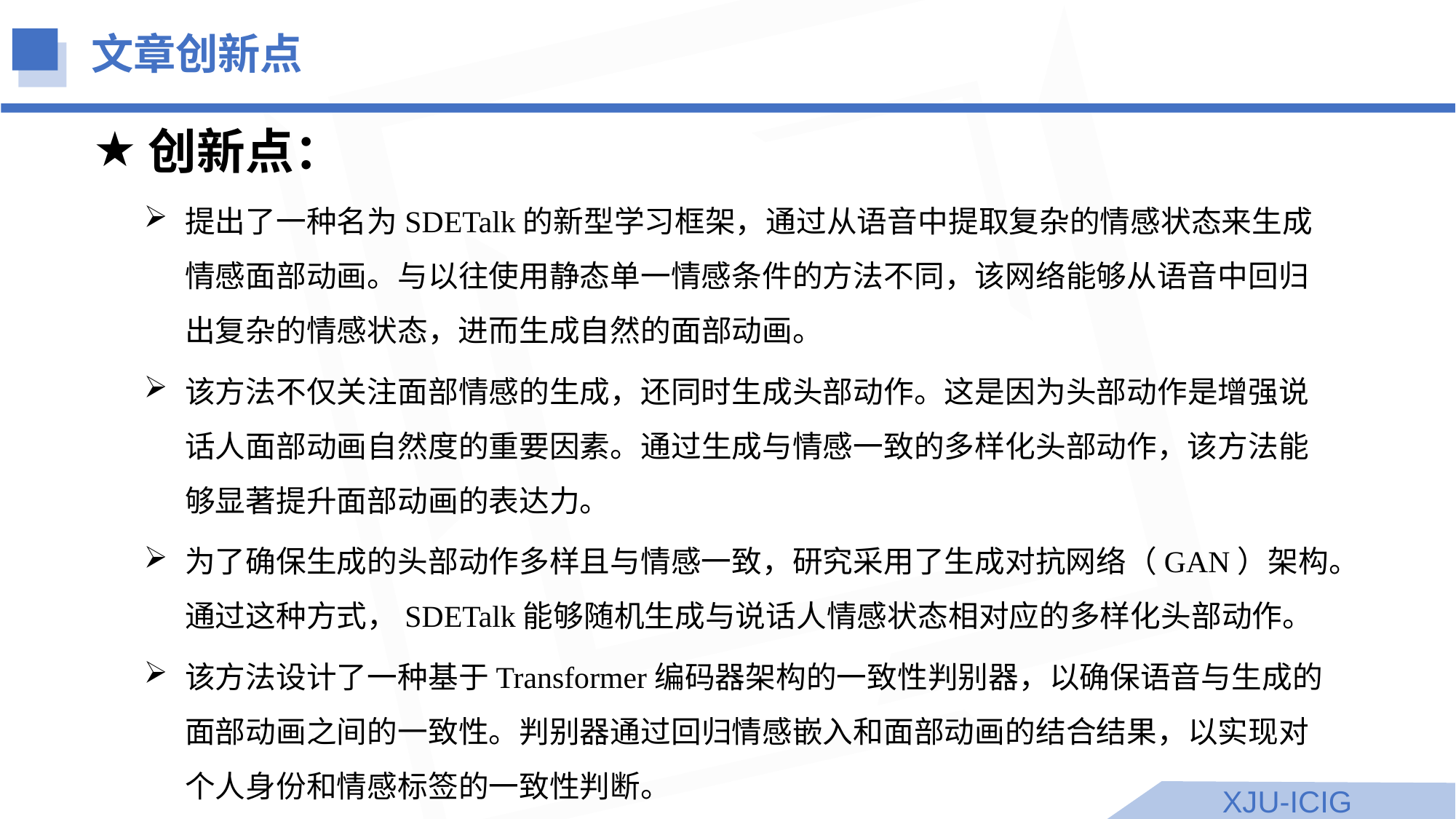

文章创新点

创新点：
提出了一种名为SDETalk的新型学习框架，通过从语音中提取复杂的情感状态来生成情感面部动画。与以往使用静态单一情感条件的方法不同，该网络能够从语音中回归出复杂的情感状态，进而生成自然的面部动画。
该方法不仅关注面部情感的生成，还同时生成头部动作。这是因为头部动作是增强说话人面部动画自然度的重要因素。通过生成与情感一致的多样化头部动作，该方法能够显著提升面部动画的表达力。
为了确保生成的头部动作多样且与情感一致，研究采用了生成对抗网络（GAN）架构。通过这种方式，SDETalk能够随机生成与说话人情感状态相对应的多样化头部动作。
该方法设计了一种基于Transformer编码器架构的一致性判别器，以确保语音与生成的面部动画之间的一致性。判别器通过回归情感嵌入和面部动画的结合结果，以实现对个人身份和情感标签的一致性判断。
XJU-ICIG